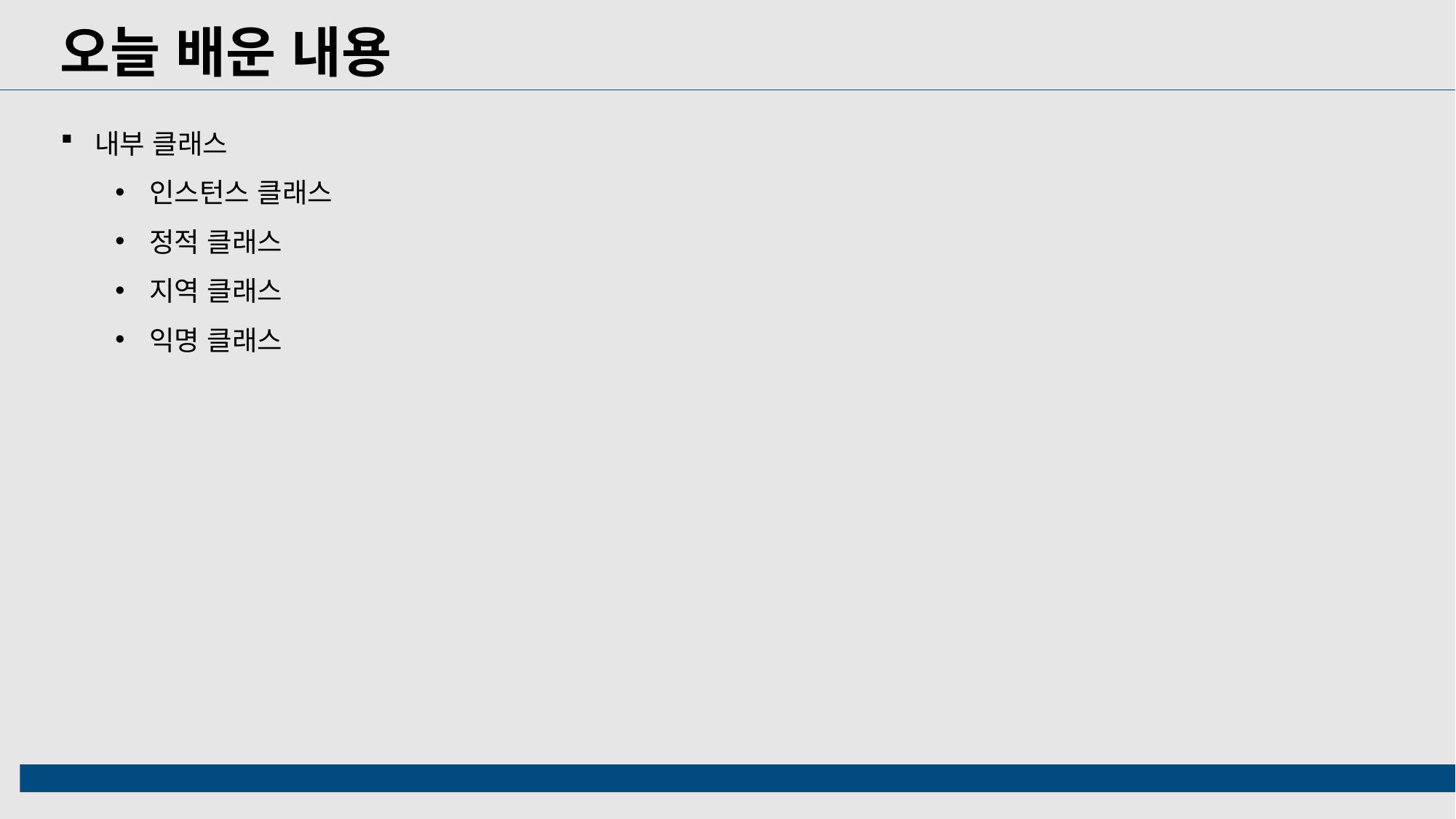

오늘 배운 내용
내부 클래스
인스턴스 클래스
정적 클래스
지역 클래스
익명 클래스